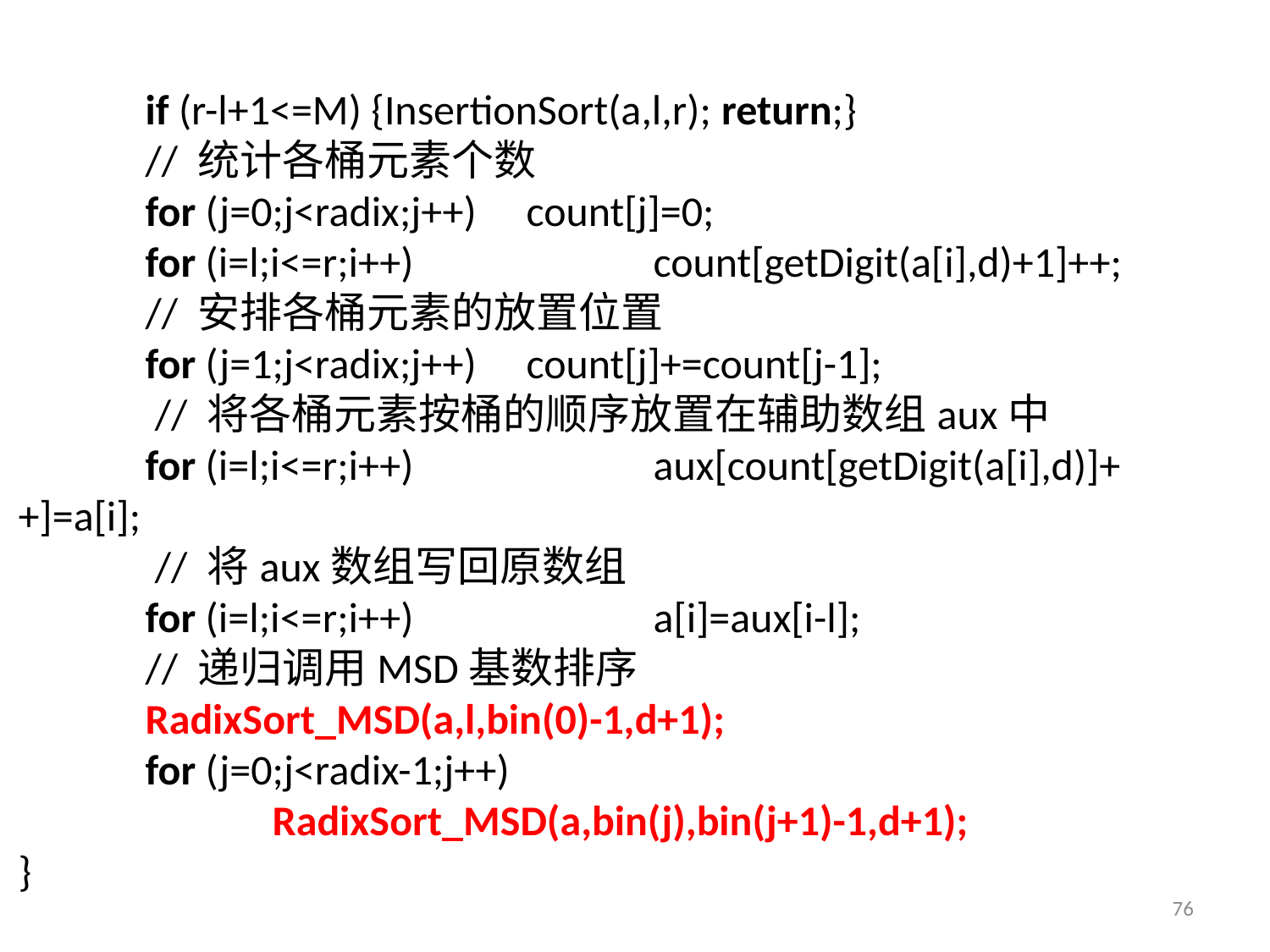

if (r-l+1<=M) {InsertionSort(a,l,r); return;}
  	// 统计各桶元素个数
	for (j=0;j<radix;j++)	count[j]=0;
	for (i=l;i<=r;i++)		count[getDigit(a[i],d)+1]++;
  	// 安排各桶元素的放置位置
	for (j=1;j<radix;j++)	count[j]+=count[j-1];
 	 // 将各桶元素按桶的顺序放置在辅助数组aux中
	for (i=l;i<=r;i++)		aux[count[getDigit(a[i],d)]++]=a[i];
 	 // 将aux数组写回原数组
	for (i=l;i<=r;i++)		a[i]=aux[i-l];
  	// 递归调用MSD基数排序
	RadixSort_MSD(a,l,bin(0)-1,d+1);
	for (j=0;j<radix-1;j++)
		RadixSort_MSD(a,bin(j),bin(j+1)-1,d+1);
}

76